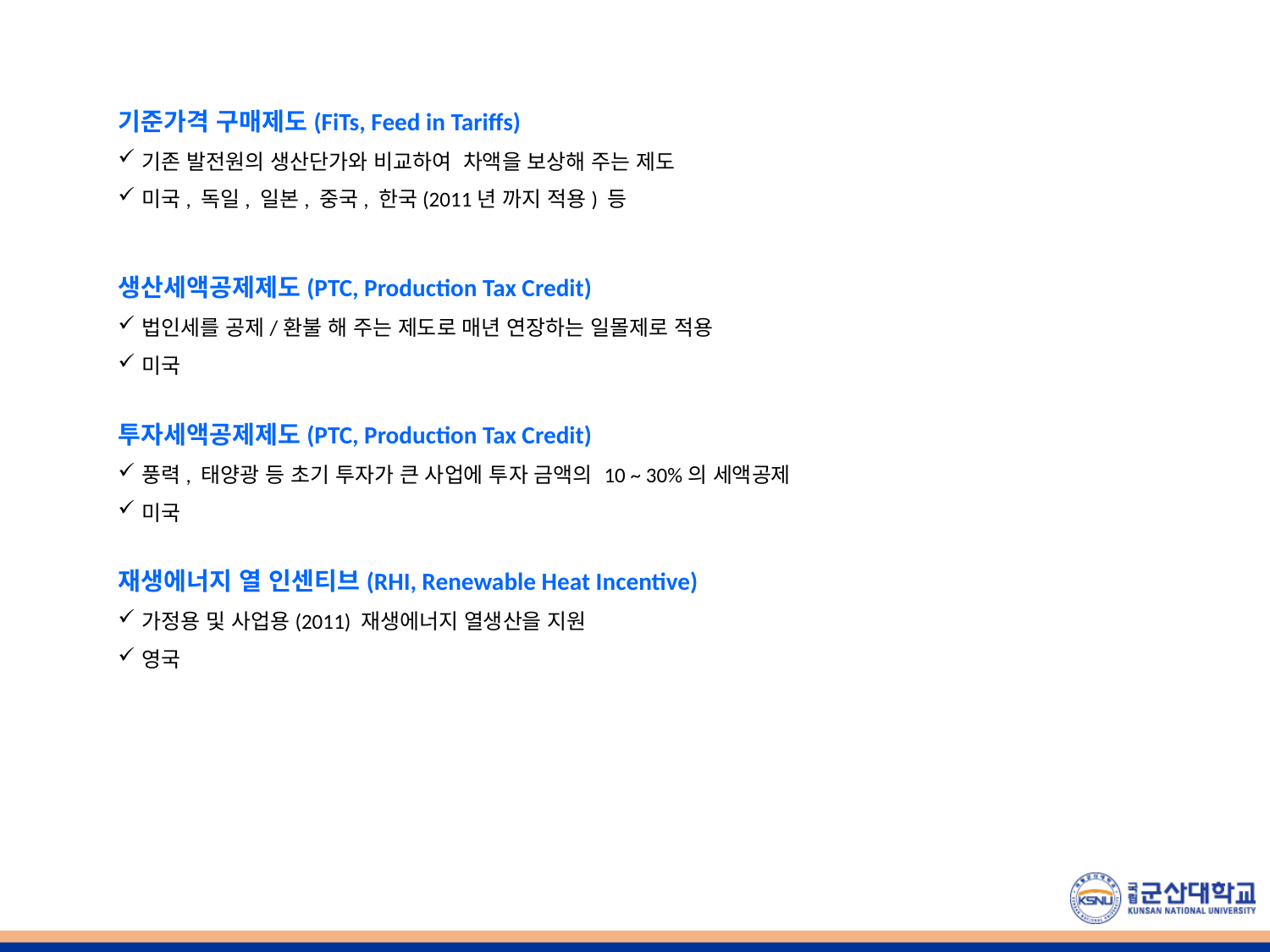

기준가격 구매제도(FiTs, Feed in Tariffs)
기존 발전원의 생산단가와 비교하여  차액을 보상해 주는 제도
미국, 독일, 일본, 중국, 한국(2011년 까지 적용) 등
생산세액공제제도(PTC, Production Tax Credit)
법인세를 공제/환불 해 주는 제도로 매년 연장하는 일몰제로 적용
미국
투자세액공제제도(PTC, Production Tax Credit)
풍력, 태양광 등 초기 투자가 큰 사업에 투자 금액의 10 ~ 30%의 세액공제
미국
재생에너지 열 인센티브(RHI, Renewable Heat Incentive)
가정용 및 사업용(2011) 재생에너지 열생산을 지원
영국